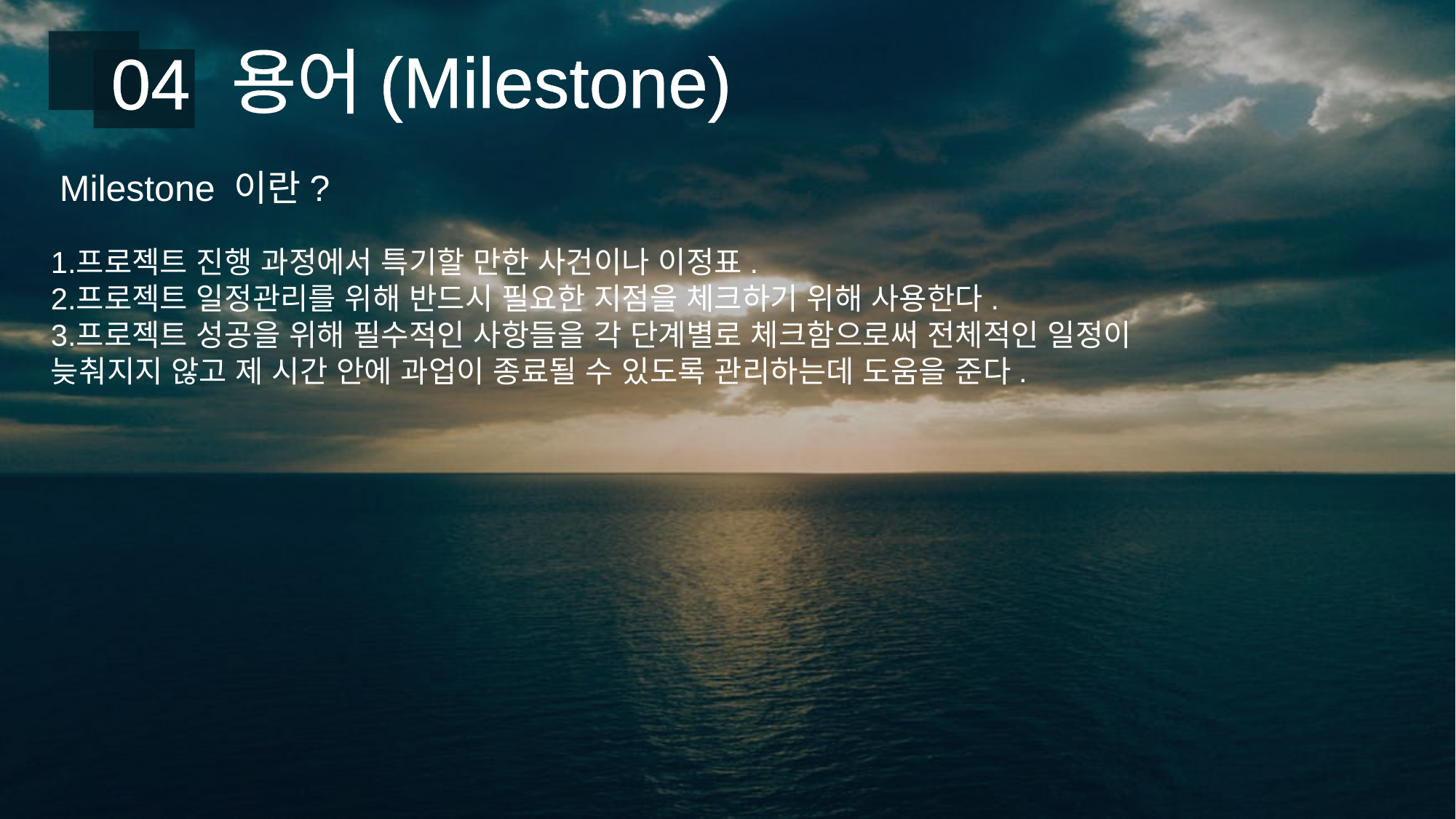

용어(Milestone)
04

Milestone 이란?
프로젝트 진행 과정에서 특기할 만한 사건이나 이정표.
프로젝트 일정관리를 위해 반드시 필요한 지점을 체크하기 위해 사용한다.
프로젝트 성공을 위해 필수적인 사항들을 각 단계별로 체크함으로써 전체적인 일정이 늦춰지지 않고 제 시간 안에 과업이 종료될 수 있도록 관리하는데 도움을 준다.